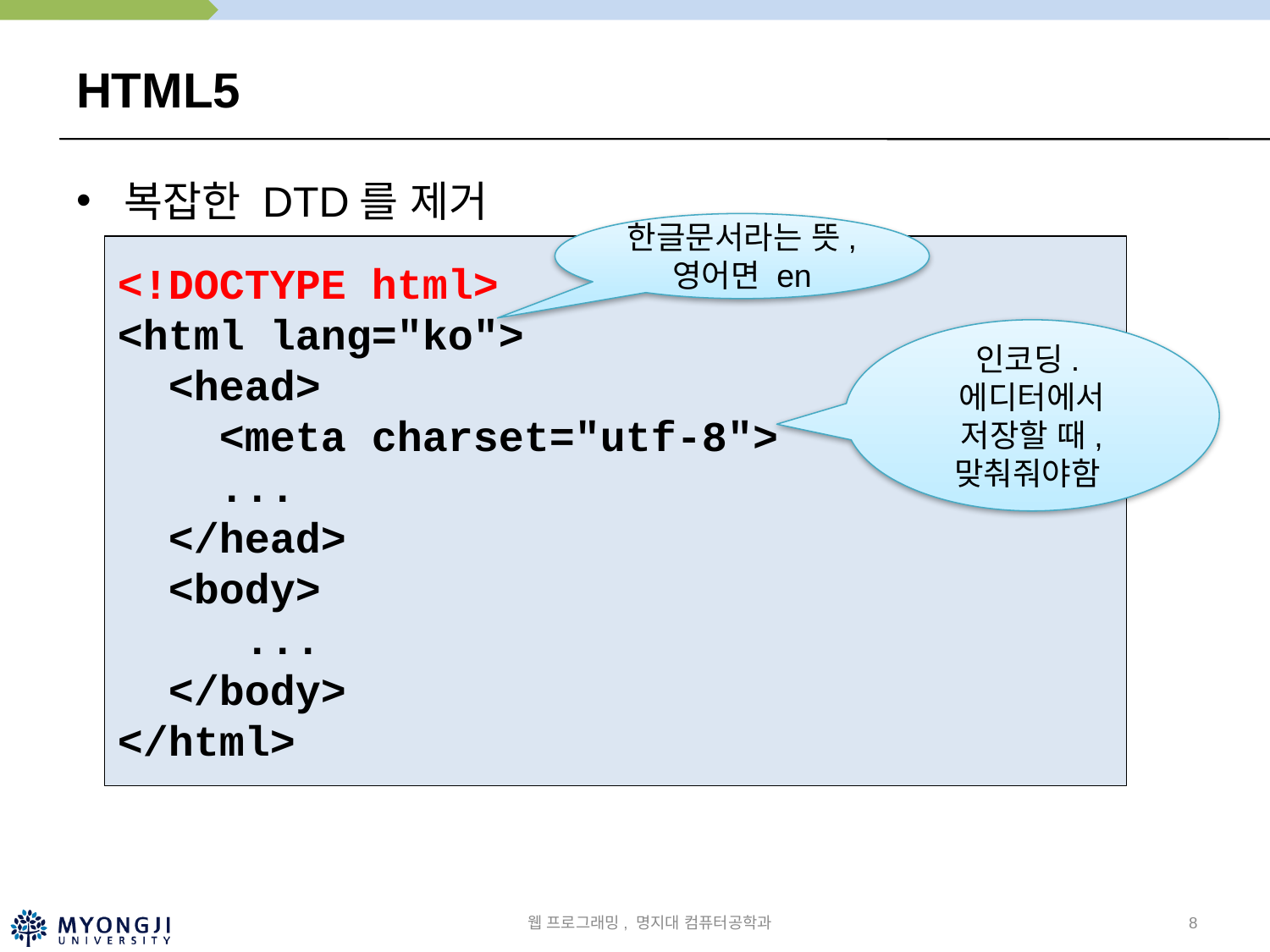

# HTML5
복잡한 DTD를 제거

한글문서라는 뜻, 영어면 en
<!DOCTYPE html>
<html lang="ko">
  <head>
    <meta charset="utf-8">
    ...
  </head>
  <body>
     ...
  </body>
</html>
인코딩.
에디터에서 저장할 때, 맞춰줘야함
웹 프로그래밍, 명지대 컴퓨터공학과
8